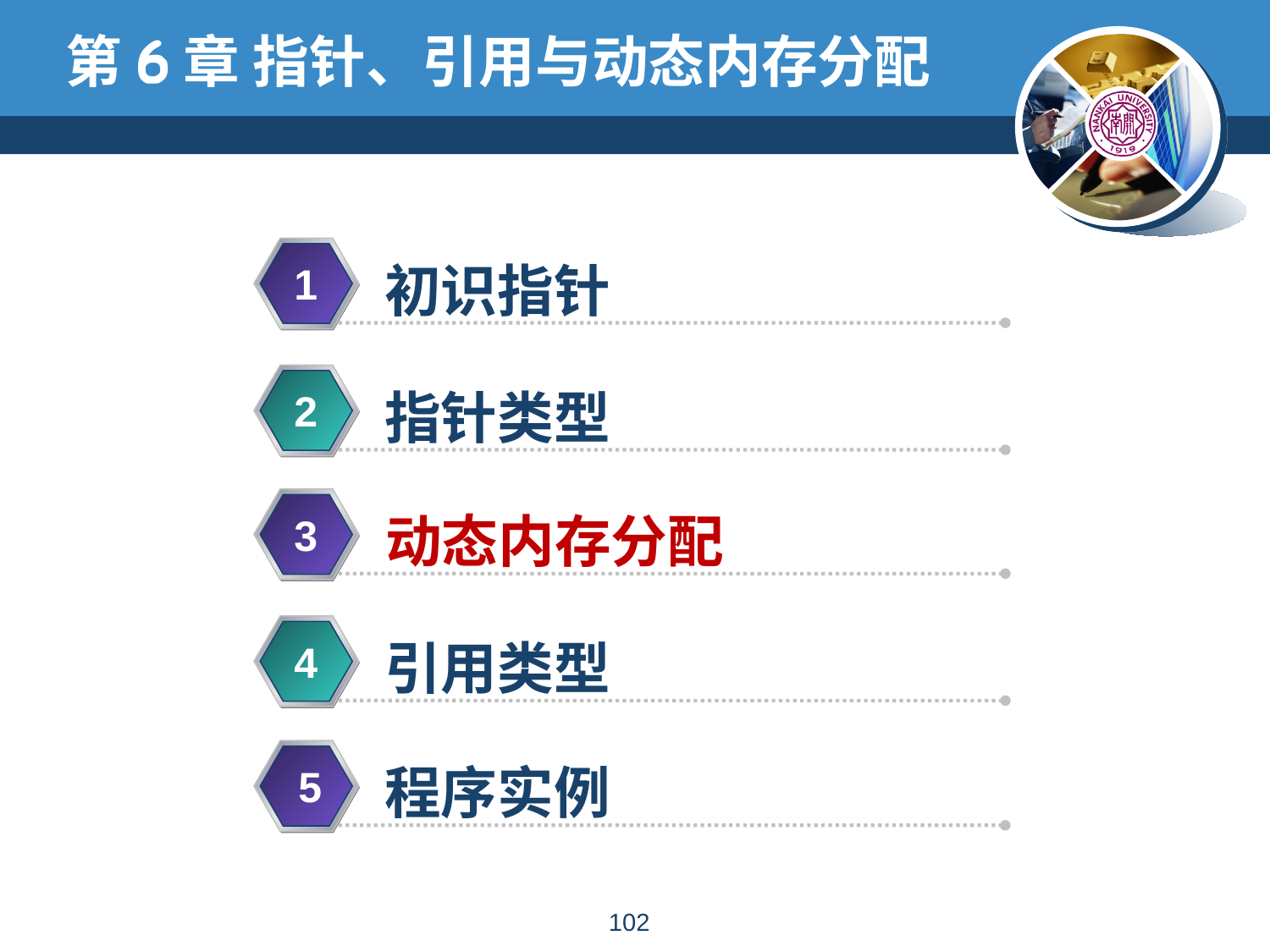

# 第6章 指针、引用与动态内存分配

初识指针
1

指针类型
2

动态内存分配
3

引用类型
4

程序实例
5

102